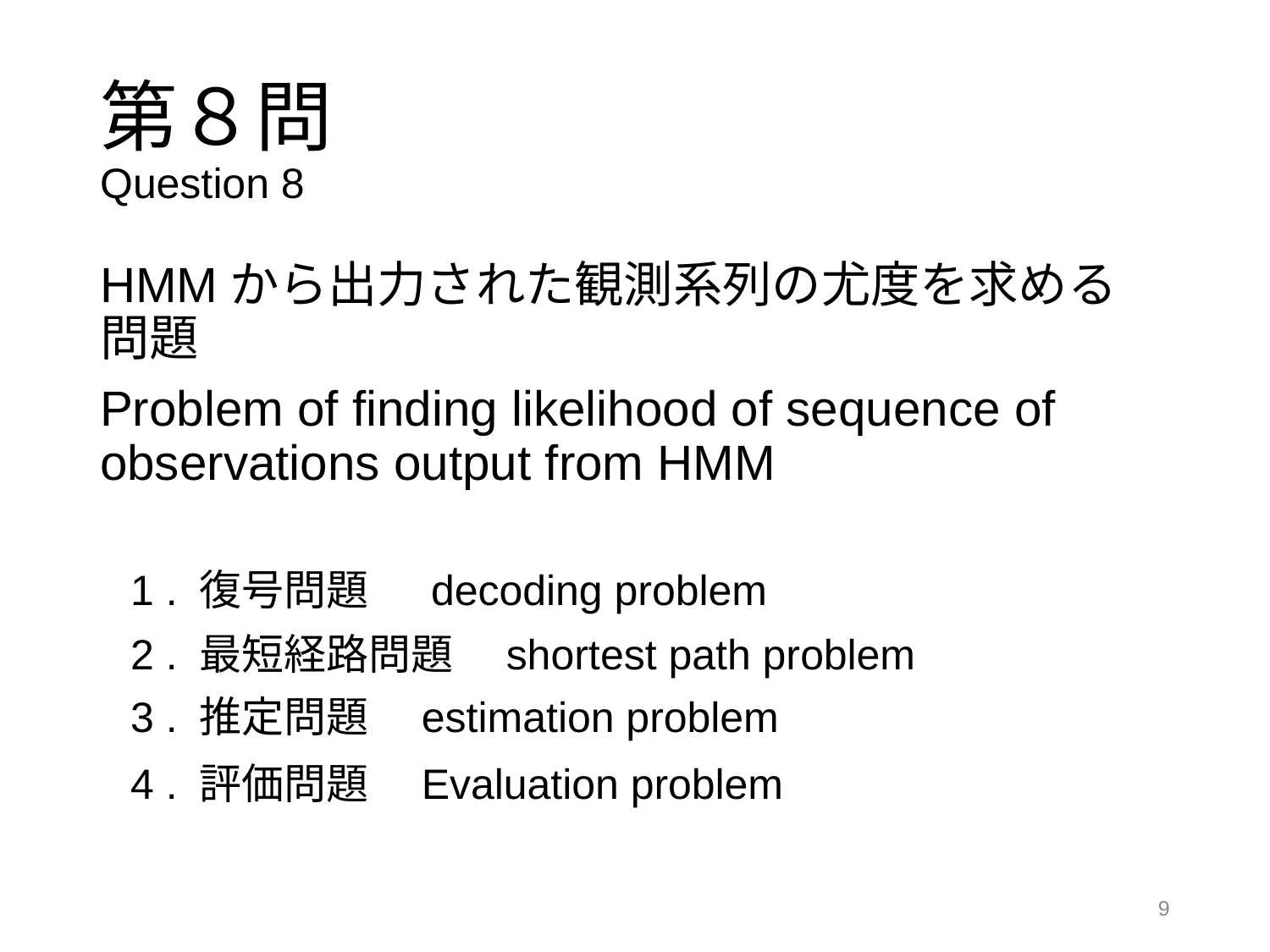

# 第８問 Question 8
HMMから出力された観測系列の尤度を求める問題
Problem of finding likelihood of sequence of observations output from HMM

1 . 復号問題　 decoding problem
2 . 最短経路問題　shortest path problem
3 . 推定問題　estimation problem
4 . 評価問題　Evaluation problem

9